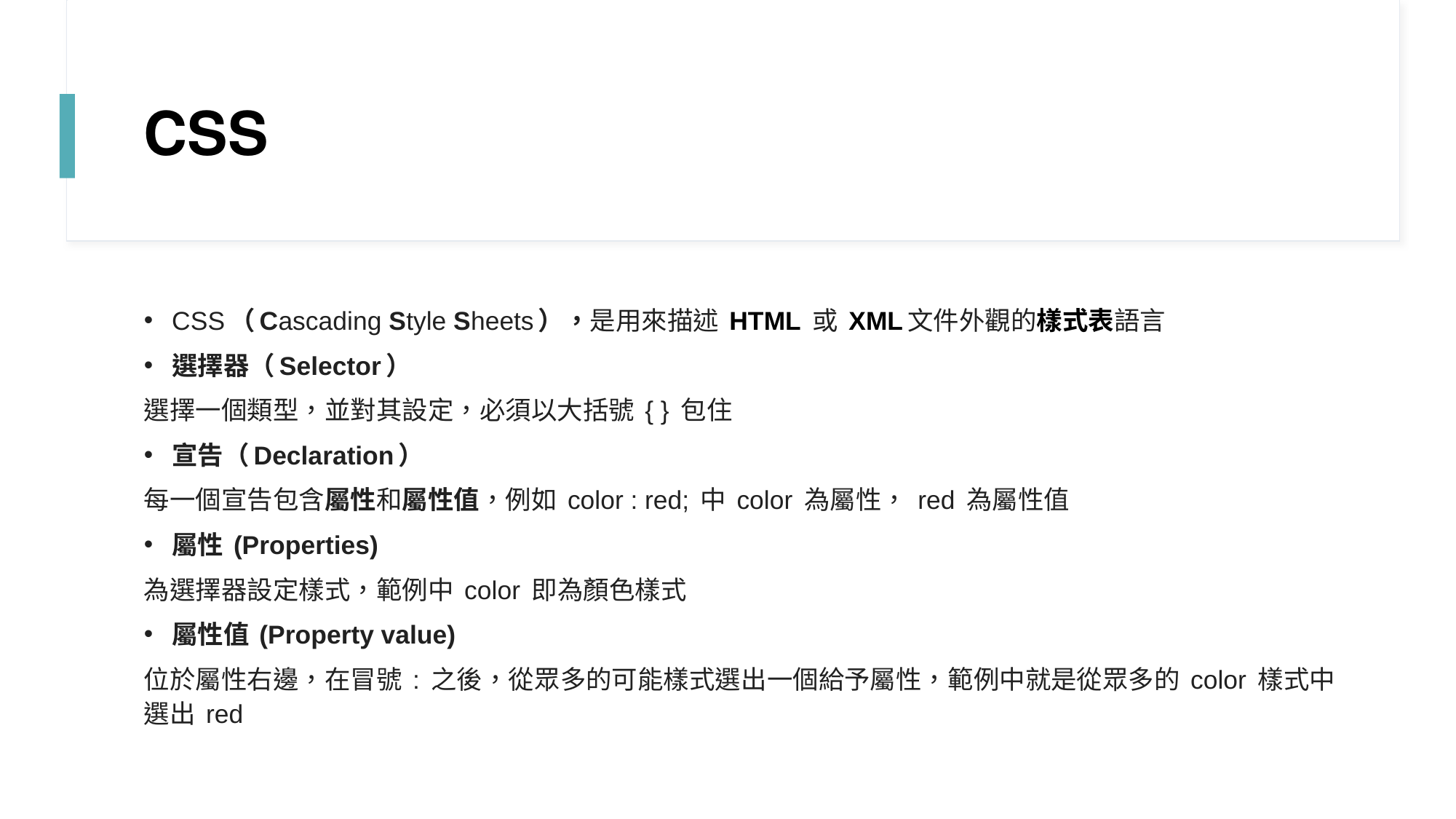

# CSS
CSS（Cascading Style Sheets），是用來描述 HTML 或 XML文件外觀的樣式表語言
選擇器（Selector）
選擇一個類型，並對其設定，必須以大括號 { } 包住
宣告（Declaration）
每一個宣告包含屬性和屬性值，例如 color : red; 中 color 為屬性， red 為屬性值
屬性 (Properties)
為選擇器設定樣式，範例中 color 即為顏色樣式
屬性值 (Property value)
位於屬性右邊，在冒號 : 之後，從眾多的可能樣式選出一個給予屬性，範例中就是從眾多的 color 樣式中選出 red